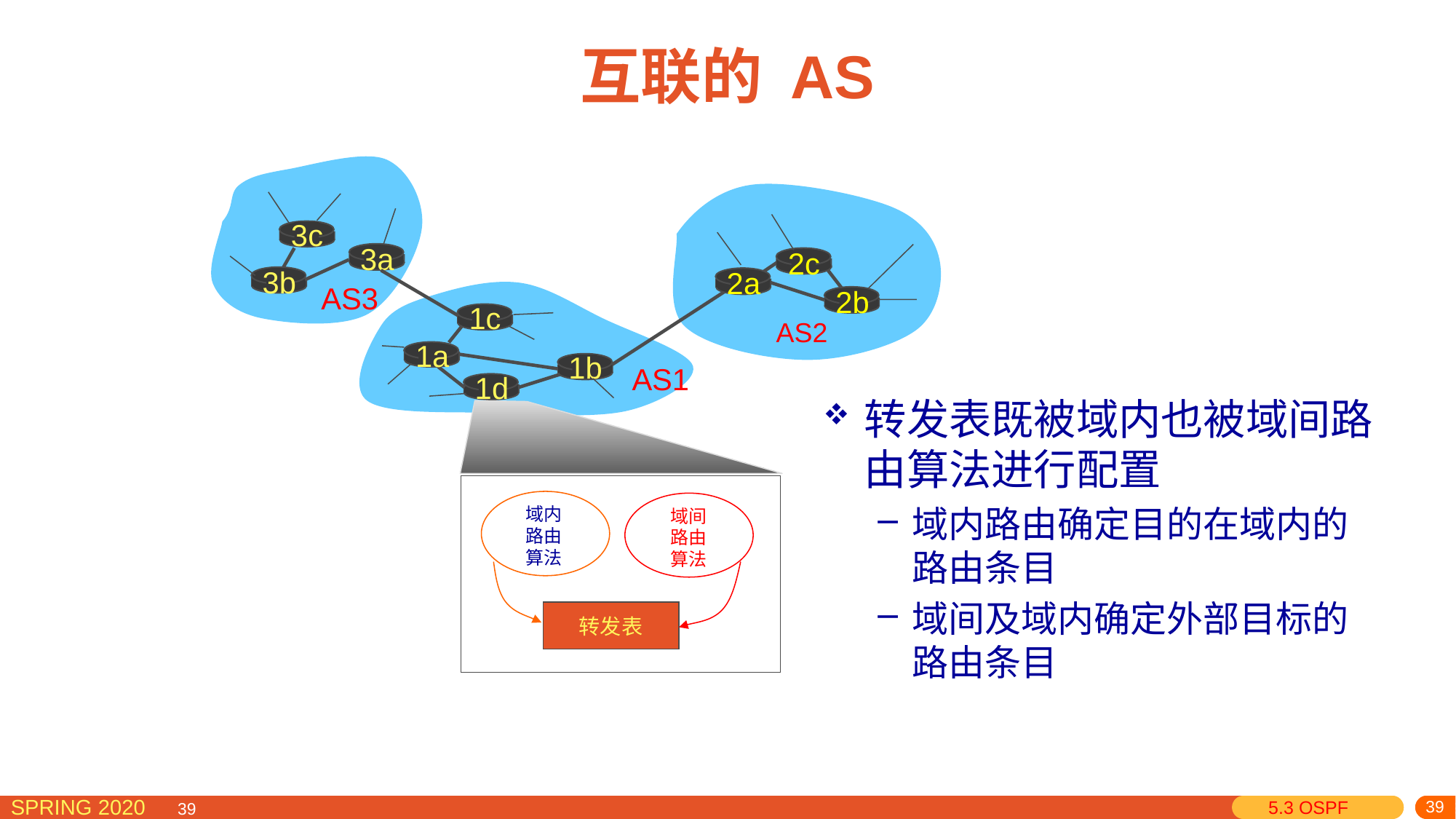

# 互联的 AS

3c

3a
2c

3b
2a

AS3

2b

1c

AS2

1a

1b

AS1

1d

域内
路由
算法

域间
路由
算法

转发表
转发表既被域内也被域间路由算法进行配置
域内路由确定目的在域内的路由条目
域间及域内确定外部目标的路由条目
5.3 OSPF